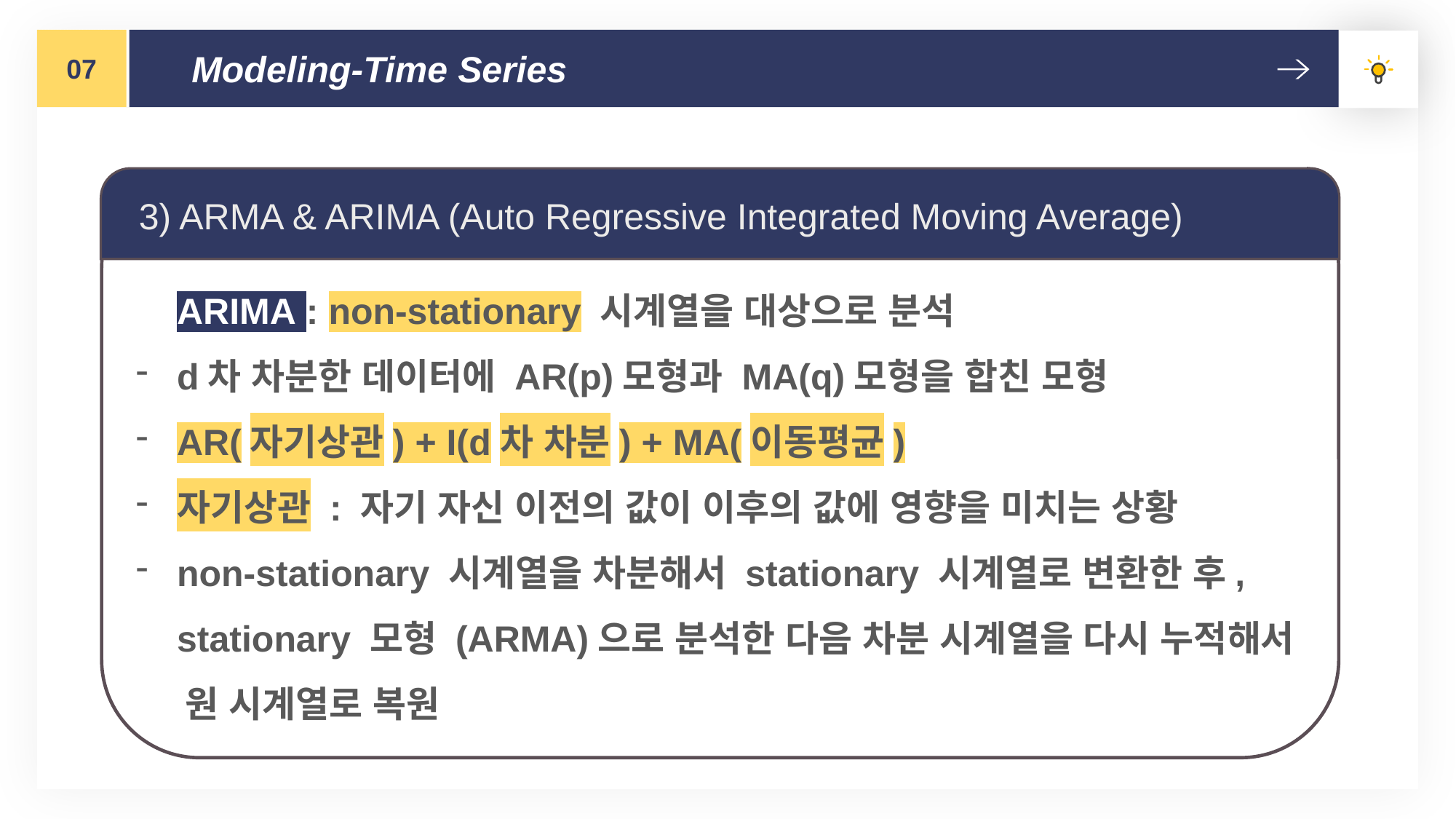

07
Modeling-Time Series

3) ARMA & ARIMA (Auto Regressive Integrated Moving Average)
ARIMA : non-stationary 시계열을 대상으로 분석
d차 차분한 데이터에 AR(p)모형과 MA(q)모형을 합친 모형
AR(자기상관) + I(d차 차분) + MA(이동평균)
자기상관 : 자기 자신 이전의 값이 이후의 값에 영향을 미치는 상황
non-stationary 시계열을 차분해서 stationary 시계열로 변환한 후, stationary 모형 (ARMA)으로 분석한 다음 차분 시계열을 다시 누적해서
    원 시계열로 복원